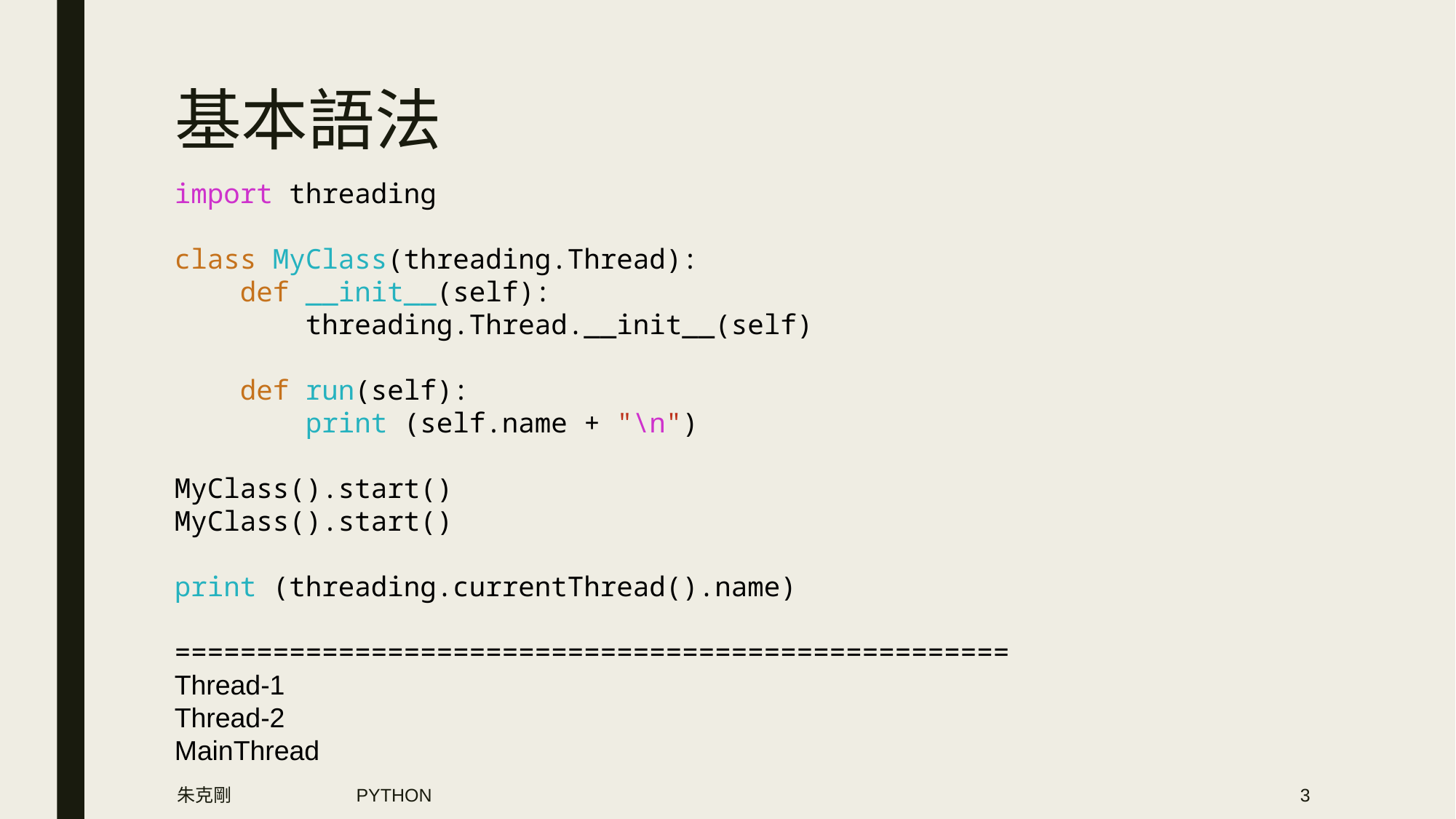

# 基本語法
import threading

class MyClass(threading.Thread):
    def __init__(self):
        threading.Thread.__init__(self)

    def run(self):
        print (self.name + "\n")

MyClass().start()
MyClass().start()

print (threading.currentThread().name)

===================================================
Thread-1
Thread-2
MainThread
朱克剛
PYTHON
3